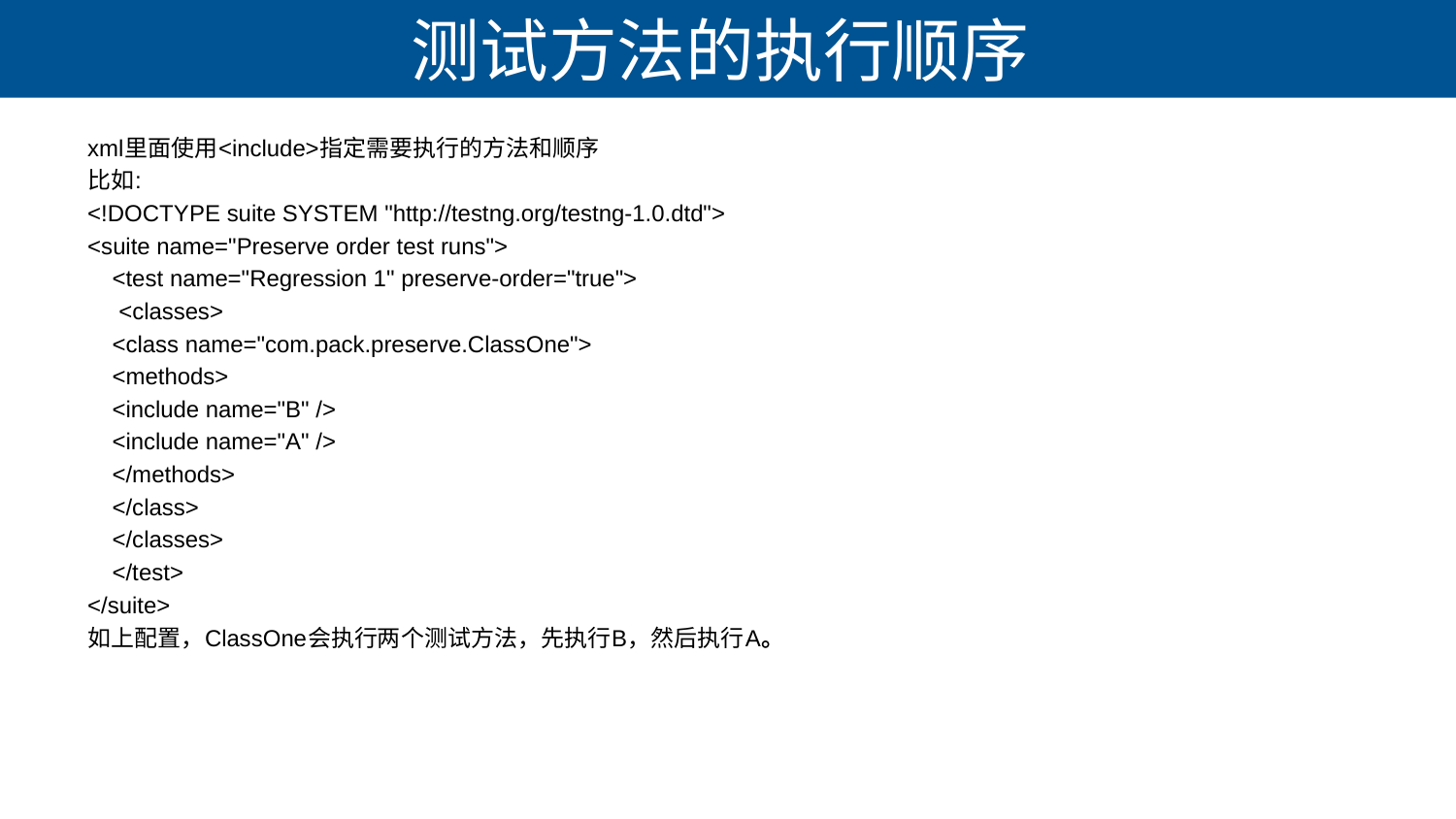

# 测试方法的执行顺序
xml里面使用<include>指定需要执行的方法和顺序
比如:
<!DOCTYPE suite SYSTEM "http://testng.org/testng-1.0.dtd">
<suite name="Preserve order test runs">
	<test name="Regression 1" preserve-order="true">
		 <classes>
			<class name="com.pack.preserve.ClassOne">
				<methods>
					<include name="B" />
 					<include name="A" />
 				</methods>
			</class>
		</classes>
 	</test>
</suite>
如上配置，ClassOne会执行两个测试方法，先执行B，然后执行A。